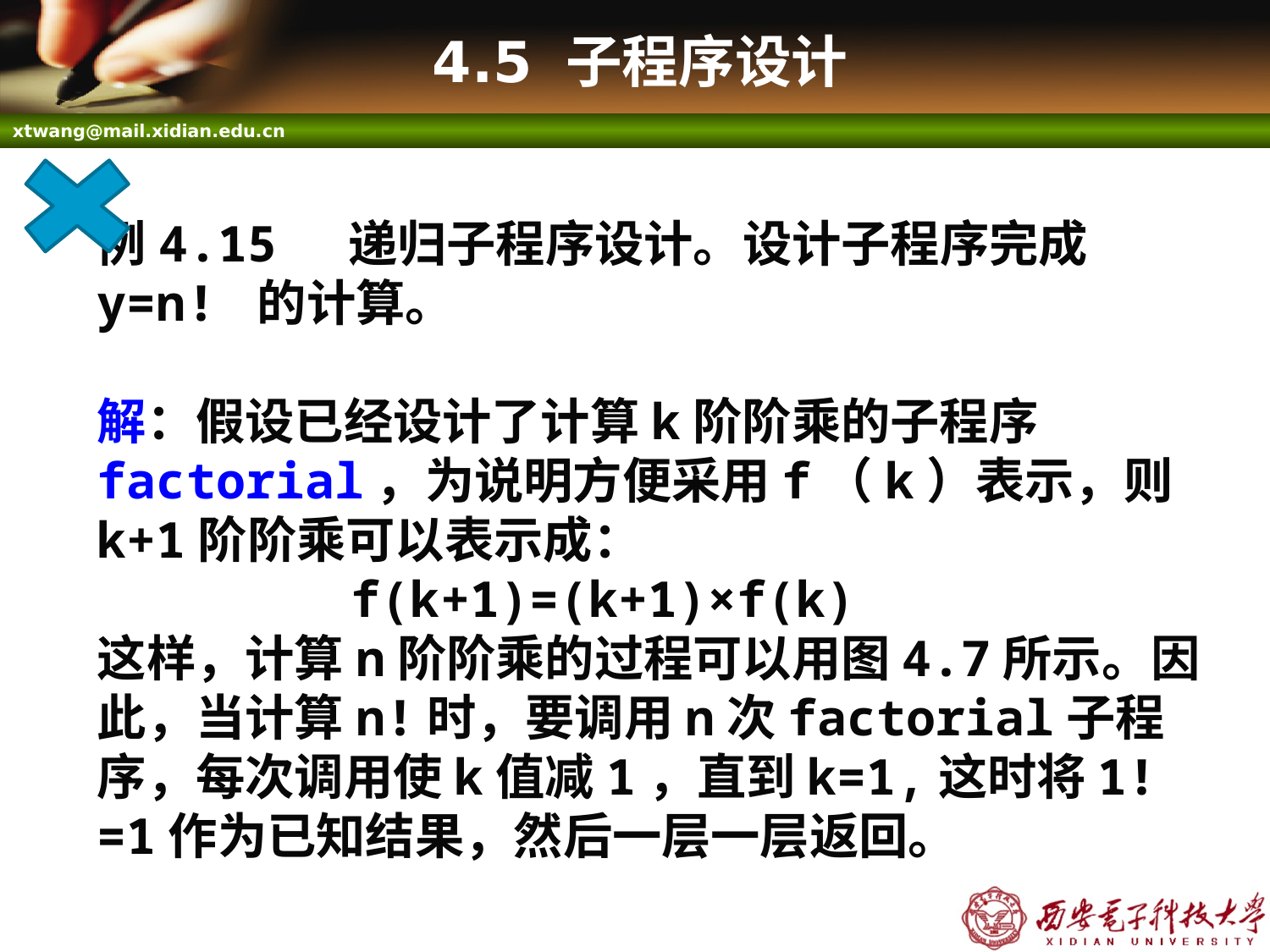

# 4.5 子程序设计

例4.15  递归子程序设计。设计子程序完成y=n! 的计算。

解：假设已经设计了计算k阶阶乘的子程序factorial，为说明方便采用f（k）表示，则k+1阶阶乘可以表示成：
		f(k+1)=(k+1)×f(k)
这样，计算n阶阶乘的过程可以用图4.7所示。因此，当计算n!时，要调用n次factorial子程序，每次调用使k值减1，直到k=1,这时将1!=1作为已知结果，然后一层一层返回。